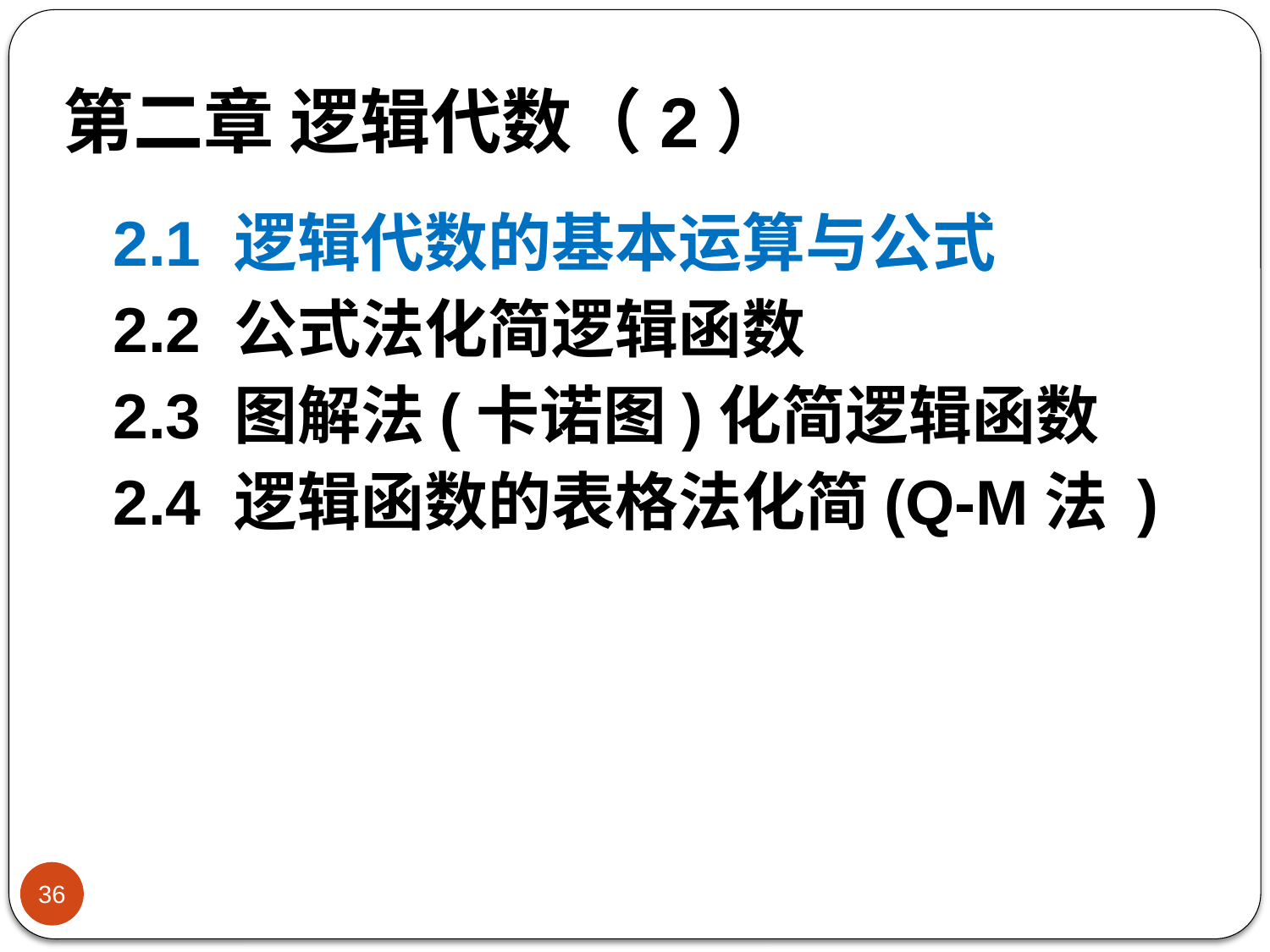

# 第二章 逻辑代数（2）
	2.1 逻辑代数的基本运算与公式
	2.2 公式法化简逻辑函数
	2.3 图解法(卡诺图)化简逻辑函数
	2.4 逻辑函数的表格法化简(Q-M法 )
36